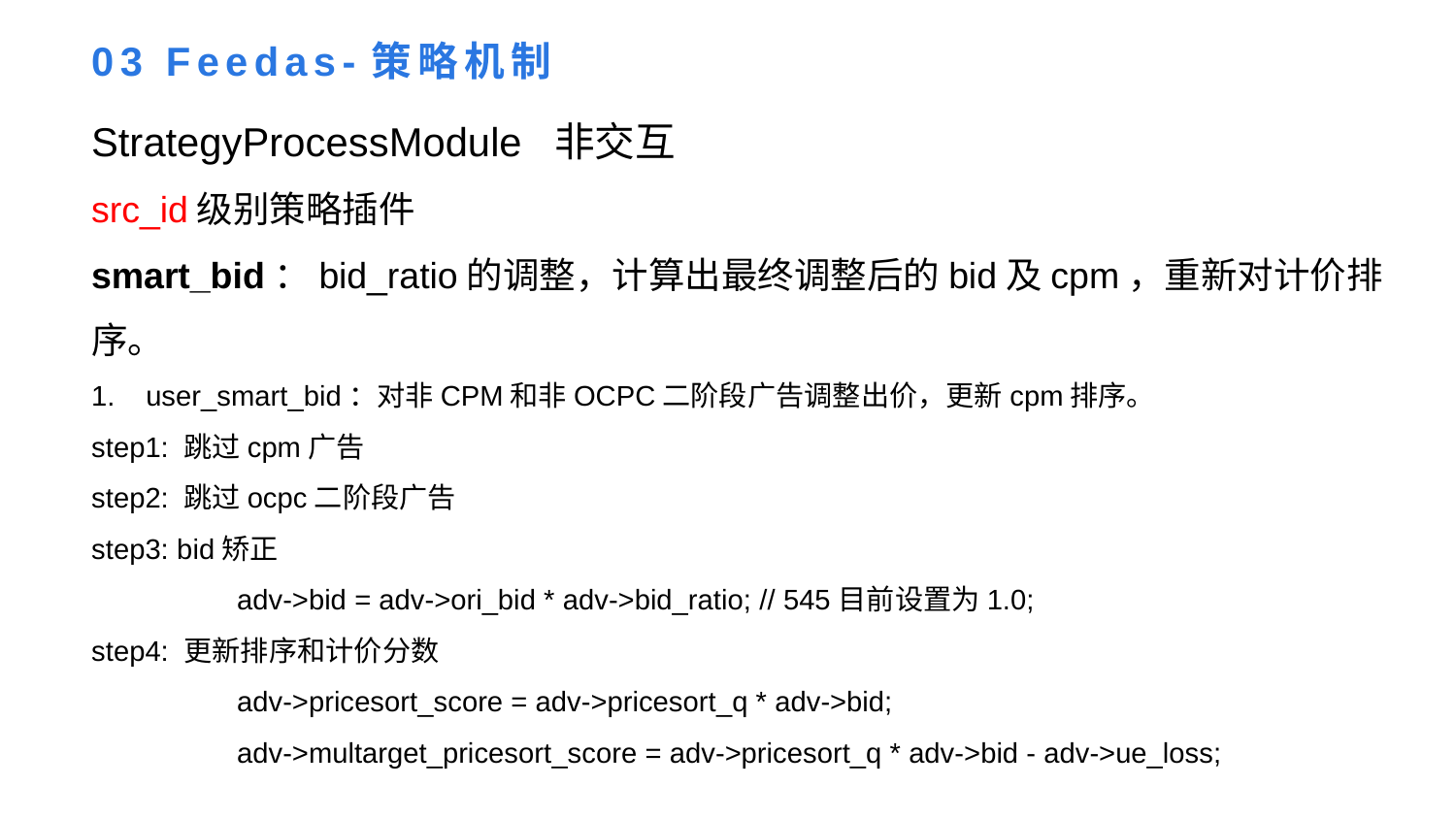

03 Feedas-策略机制
StrategyProcessModule  非交互
src_id级别策略插件
smart_bid：bid_ratio的调整，计算出最终调整后的bid及cpm，重新对计价排序。
user_smart_bid：对非CPM和非OCPC二阶段广告调整出价，更新cpm排序。
step1: 跳过cpm广告
step2: 跳过ocpc二阶段广告
step3: bid矫正
	adv->bid = adv->ori_bid * adv->bid_ratio; // 545目前设置为1.0;
step4: 更新排序和计价分数
	adv->pricesort_score = adv->pricesort_q * adv->bid;
	adv->multarget_pricesort_score = adv->pricesort_q * adv->bid - adv->ue_loss;